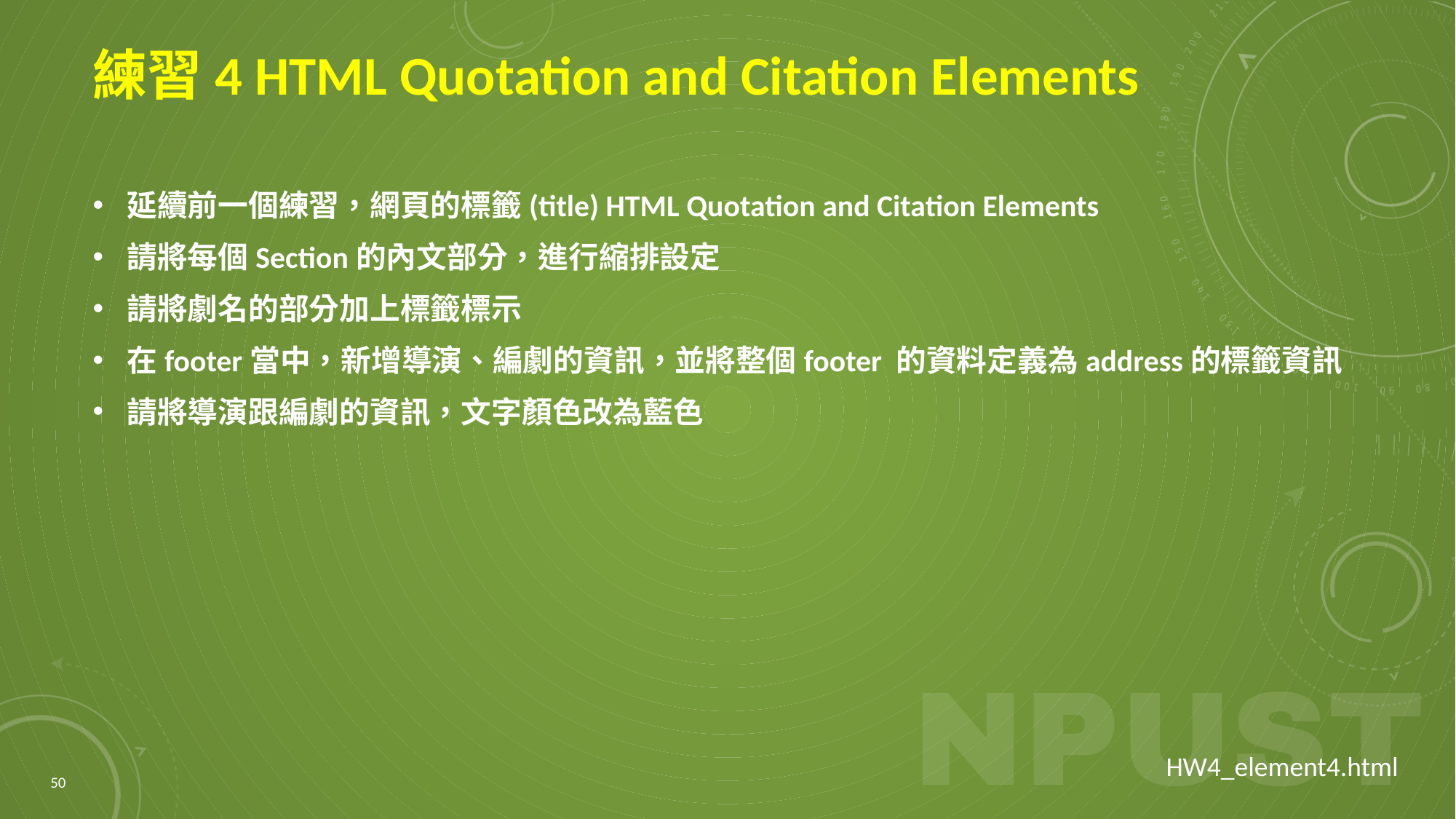

# 練習4 HTML Quotation and Citation Elements
延續前一個練習，網頁的標籤(title) HTML Quotation and Citation Elements
請將每個Section的內文部分，進行縮排設定
請將劇名的部分加上標籤標示
在footer當中，新增導演、編劇的資訊，並將整個footer 的資料定義為address的標籤資訊
請將導演跟編劇的資訊，文字顏色改為藍色

HW4_element4.html
50